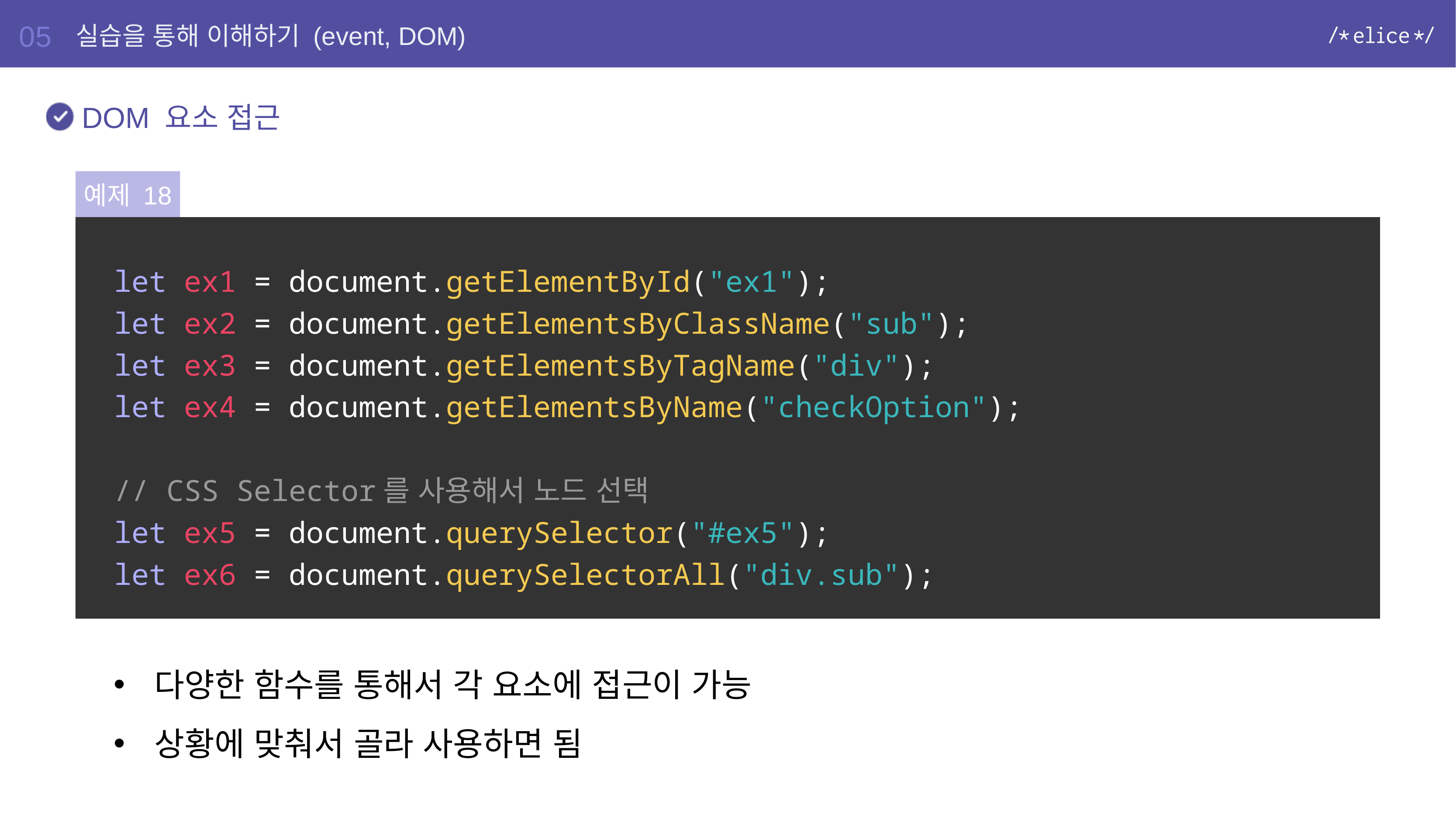

05
실습을 통해 이해하기 (event, DOM)
DOM 요소 접근
예제 18
let ex1 = document.getElementById("ex1");
let ex2 = document.getElementsByClassName("sub");
let ex3 = document.getElementsByTagName("div");
let ex4 = document.getElementsByName("checkOption");

// CSS Selector를 사용해서 노드 선택
let ex5 = document.querySelector("#ex5");
let ex6 = document.querySelectorAll("div.sub");
다양한 함수를 통해서 각 요소에 접근이 가능
상황에 맞춰서 골라 사용하면 됨